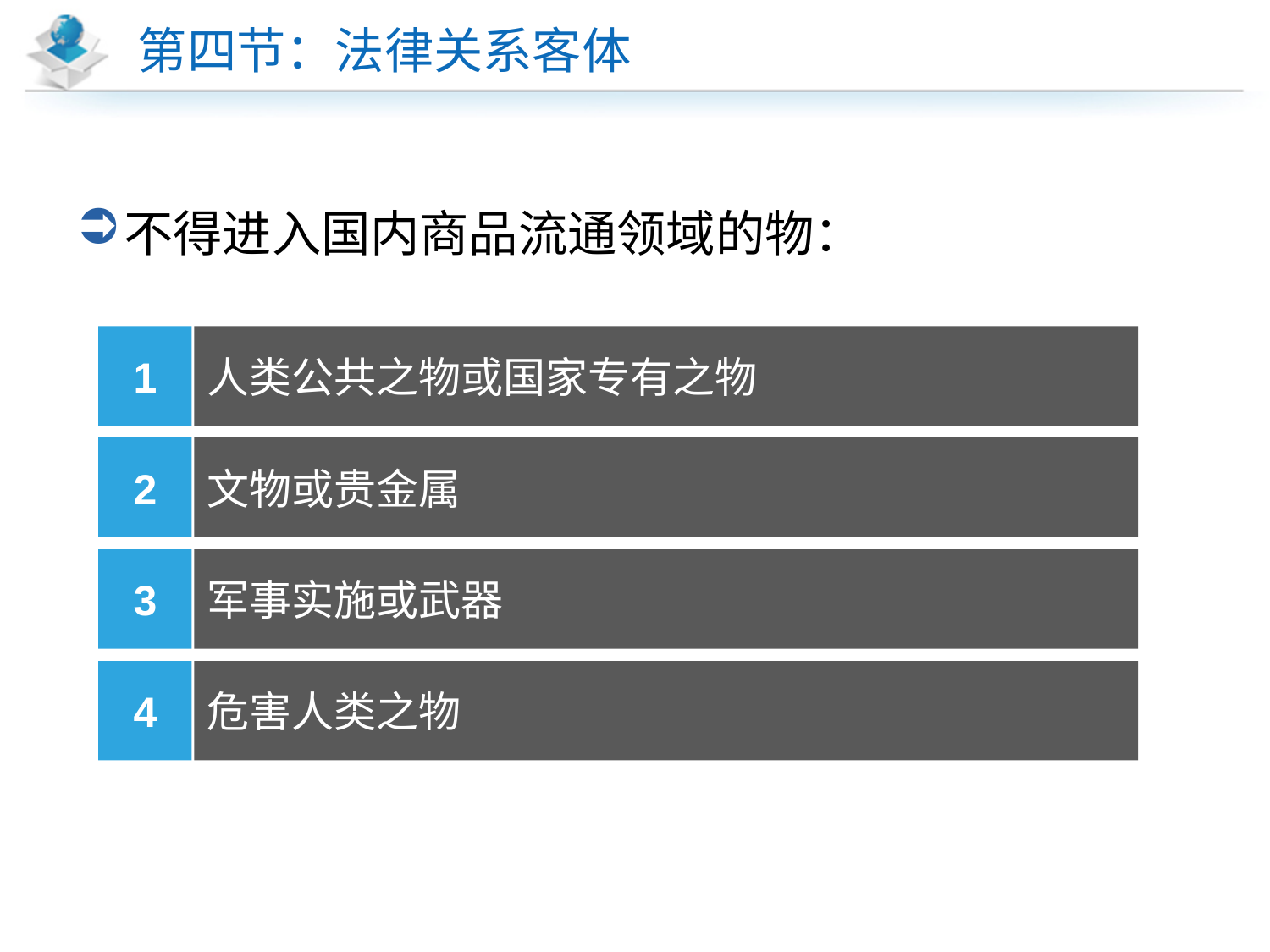

# 第四节：法律关系客体
不得进入国内商品流通领域的物：
1
人类公共之物或国家专有之物
2
文物或贵金属
3
军事实施或武器
4
危害人类之物